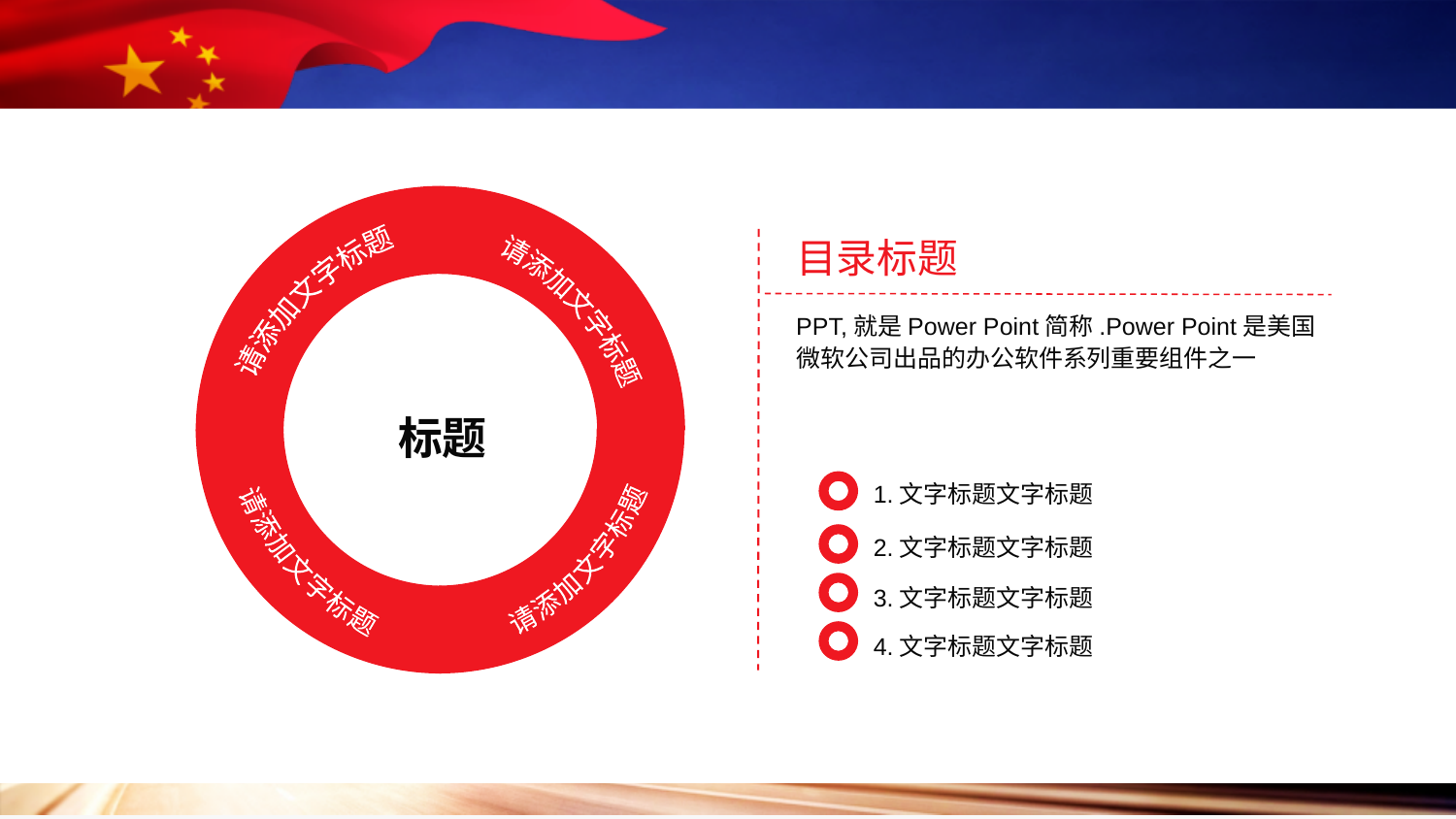

#

请添加文字标题
请添加文字标题
标题
请添加文字标题
请添加文字标题

目录标题

PPT,就是Power Point简称.Power Point是美国微软公司出品的办公软件系列重要组件之一

1.文字标题文字标题
2.文字标题文字标题

3.文字标题文字标题

4.文字标题文字标题